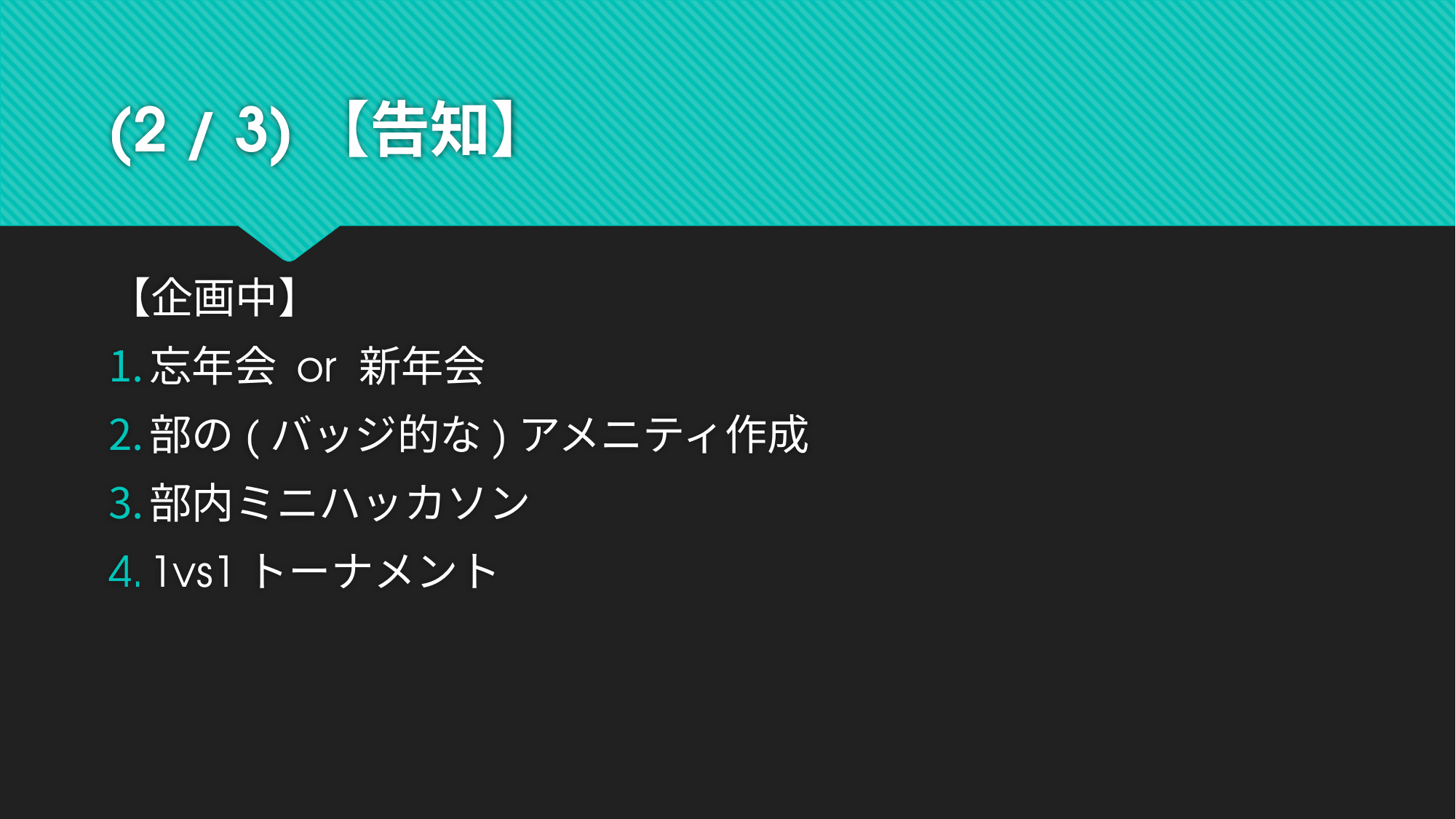

# (2 / 3)【告知】
【企画中】
忘年会 or 新年会
部の(バッジ的な)アメニティ作成
部内ミニハッカソン
1vs1トーナメント